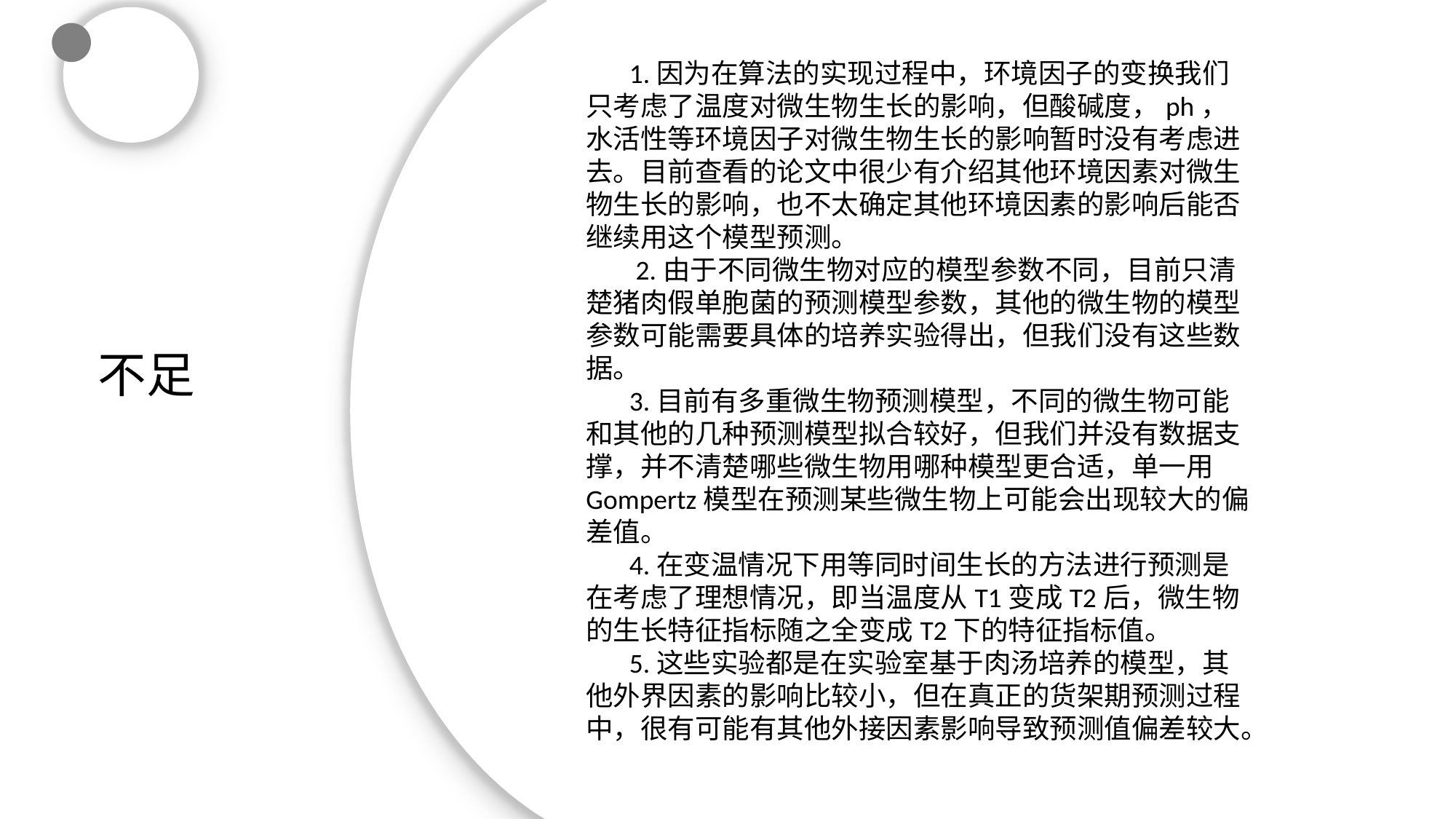

1.因为在算法的实现过程中，环境因子的变换我们只考虑了温度对微生物生长的影响，但酸碱度，ph，水活性等环境因子对微生物生长的影响暂时没有考虑进去。目前查看的论文中很少有介绍其他环境因素对微生物生长的影响，也不太确定其他环境因素的影响后能否继续用这个模型预测。
        2.由于不同微生物对应的模型参数不同，目前只清楚猪肉假单胞菌的预测模型参数，其他的微生物的模型参数可能需要具体的培养实验得出，但我们没有这些数据。
       3.目前有多重微生物预测模型，不同的微生物可能和其他的几种预测模型拟合较好，但我们并没有数据支撑，并不清楚哪些微生物用哪种模型更合适，单一用Gompertz模型在预测某些微生物上可能会出现较大的偏差值。
       4.在变温情况下用等同时间生长的方法进行预测是在考虑了理想情况，即当温度从T1变成T2后，微生物的生长特征指标随之全变成T2下的特征指标值。
       5.这些实验都是在实验室基于肉汤培养的模型，其他外界因素的影响比较小，但在真正的货架期预测过程中，很有可能有其他外接因素影响导致预测值偏差较大。

不足
20